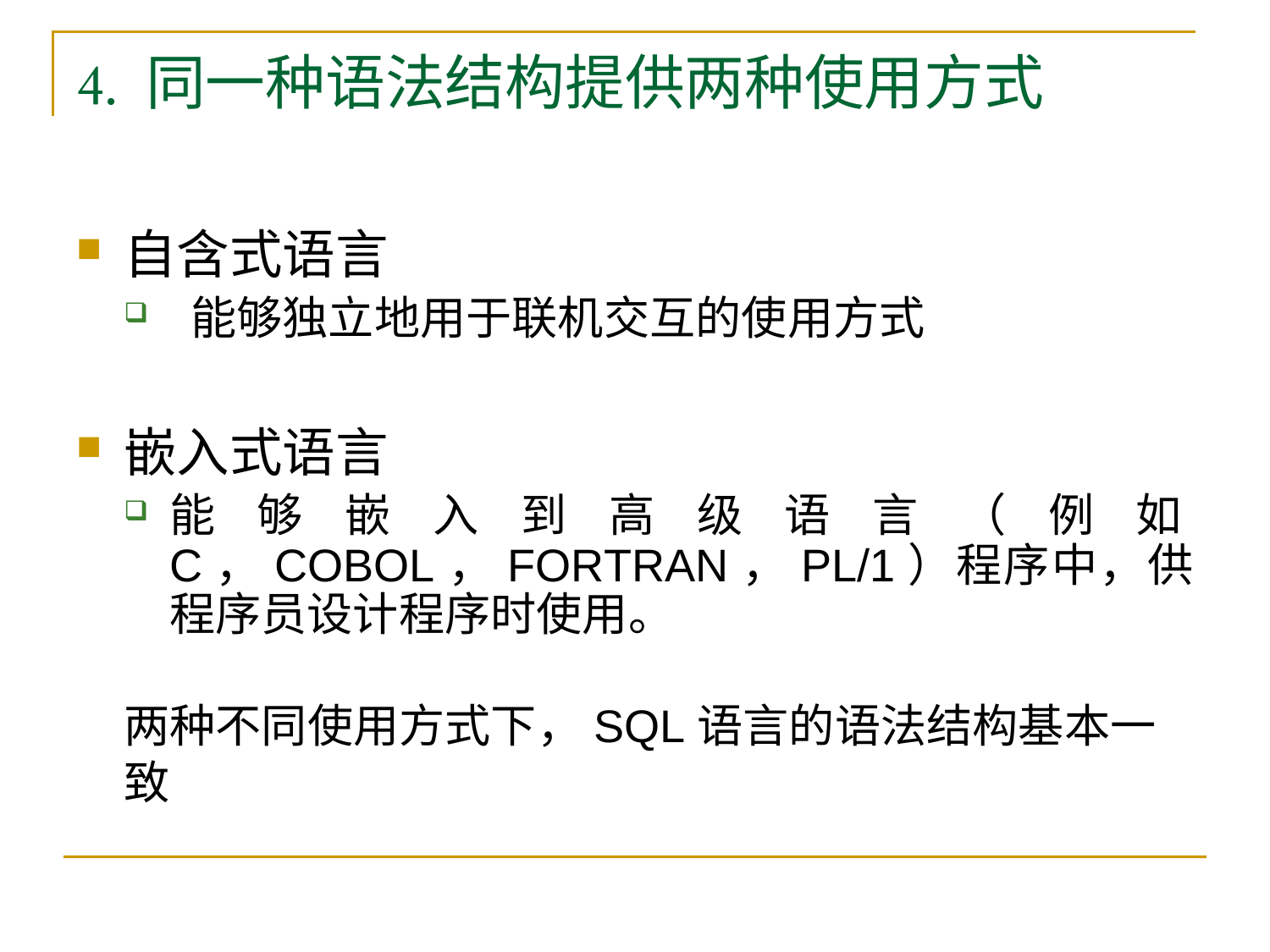

# 4. 同一种语法结构提供两种使用方式
自含式语言
 能够独立地用于联机交互的使用方式

嵌入式语言
能够嵌入到高级语言（例如C，COBOL，FORTRAN，PL/1）程序中，供程序员设计程序时使用。

	两种不同使用方式下，SQL语言的语法结构基本一致